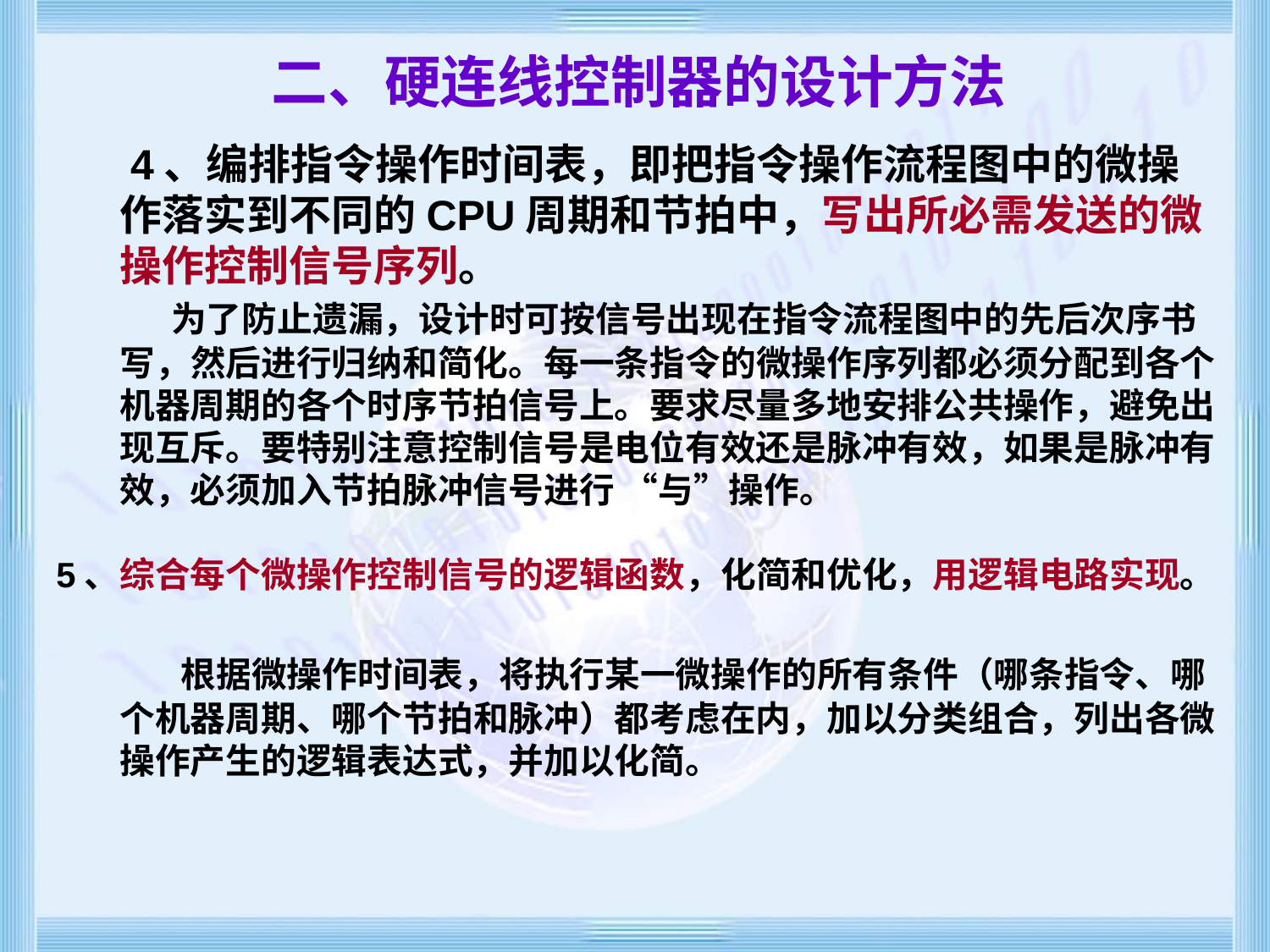

# 二、硬连线控制器的设计方法
       4、编排指令操作时间表，即把指令操作流程图中的微操作落实到不同的CPU周期和节拍中，写出所必需发送的微操作控制信号序列。
           为了防止遗漏，设计时可按信号出现在指令流程图中的先后次序书写，然后进行归纳和简化。每一条指令的微操作序列都必须分配到各个机器周期的各个时序节拍信号上。要求尽量多地安排公共操作，避免出现互斥。要特别注意控制信号是电位有效还是脉冲有效，如果是脉冲有效，必须加入节拍脉冲信号进行 “与”操作。

5、综合每个微操作控制信号的逻辑函数，化简和优化，用逻辑电路实现。

            根据微操作时间表，将执行某一微操作的所有条件（哪条指令、哪个机器周期、哪个节拍和脉冲）都考虑在内，加以分类组合，列出各微操作产生的逻辑表达式，并加以化简。

54